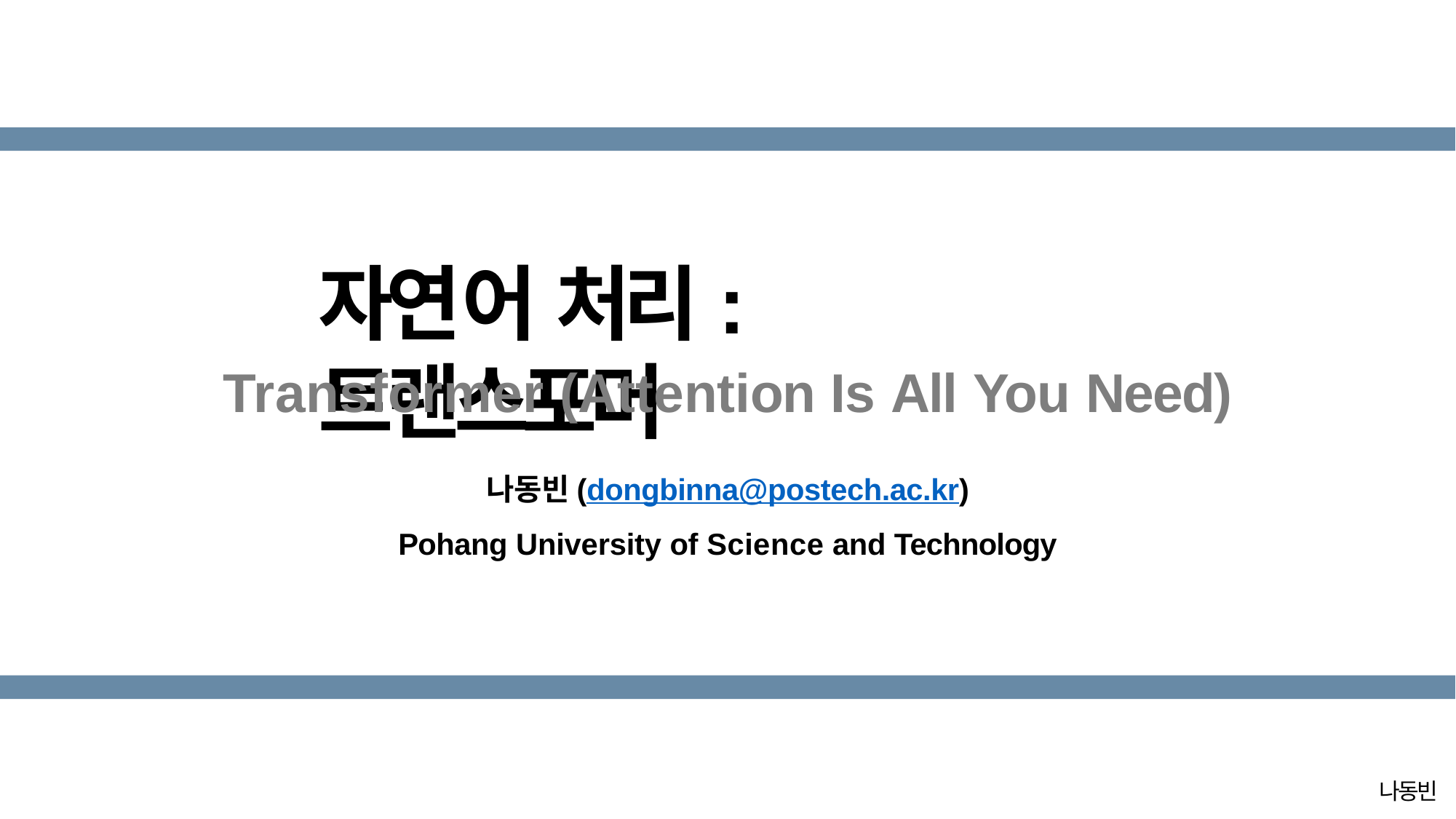

# 자연어 처리: 트랜스포머
Transformer (Attention Is All You Need)
나동빈(dongbinna@postech.ac.kr)
Pohang University of Science and Technology

나동빈